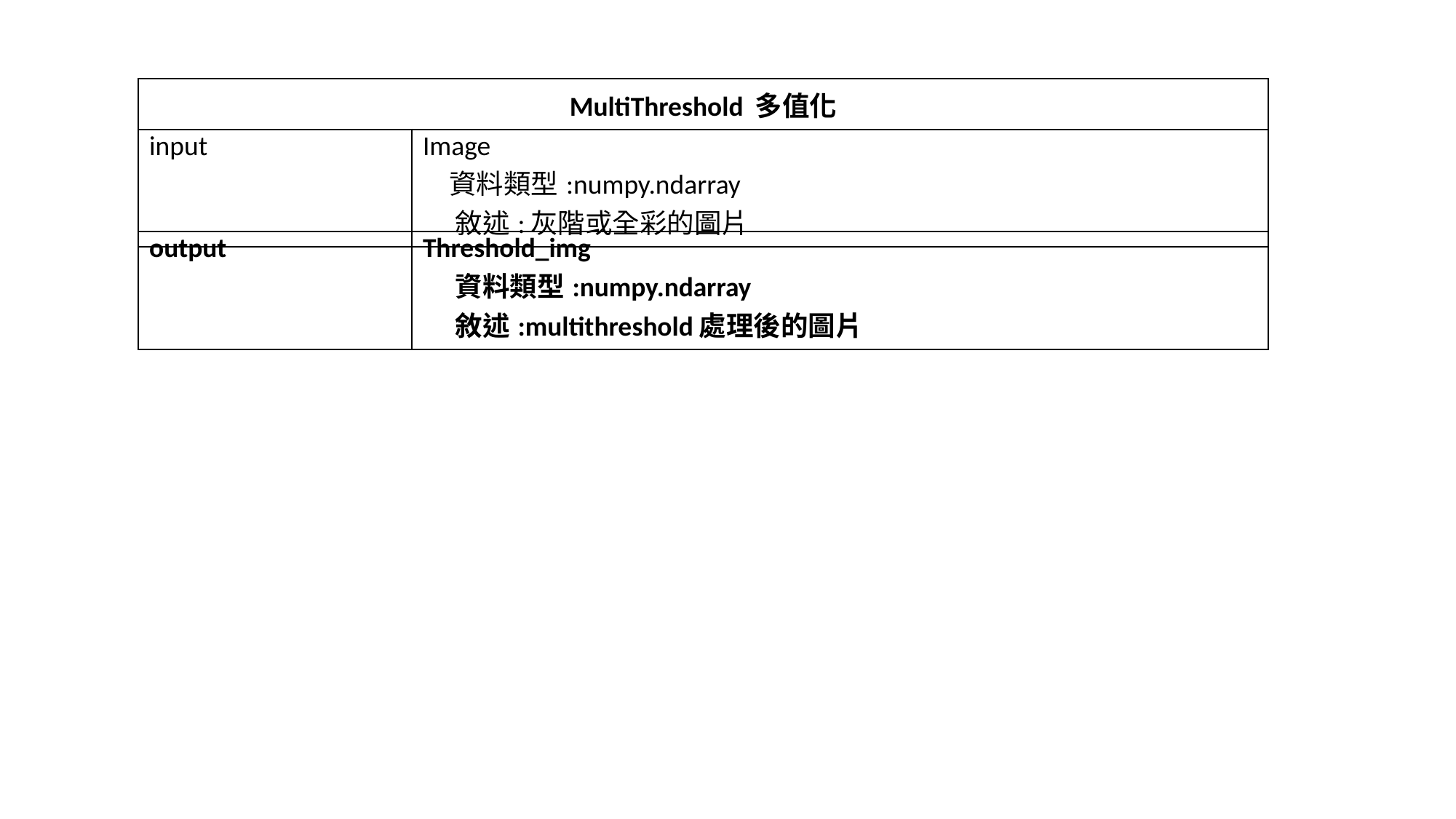

| MultiThreshold 多值化 |  |
| --- | --- |
| input | Image 資料類型:numpy.ndarray 敘述:灰階或全彩的圖片 |
| output | Threshold\_img 資料類型:numpy.ndarray 敘述:multithreshold處理後的圖片 |
| --- | --- |